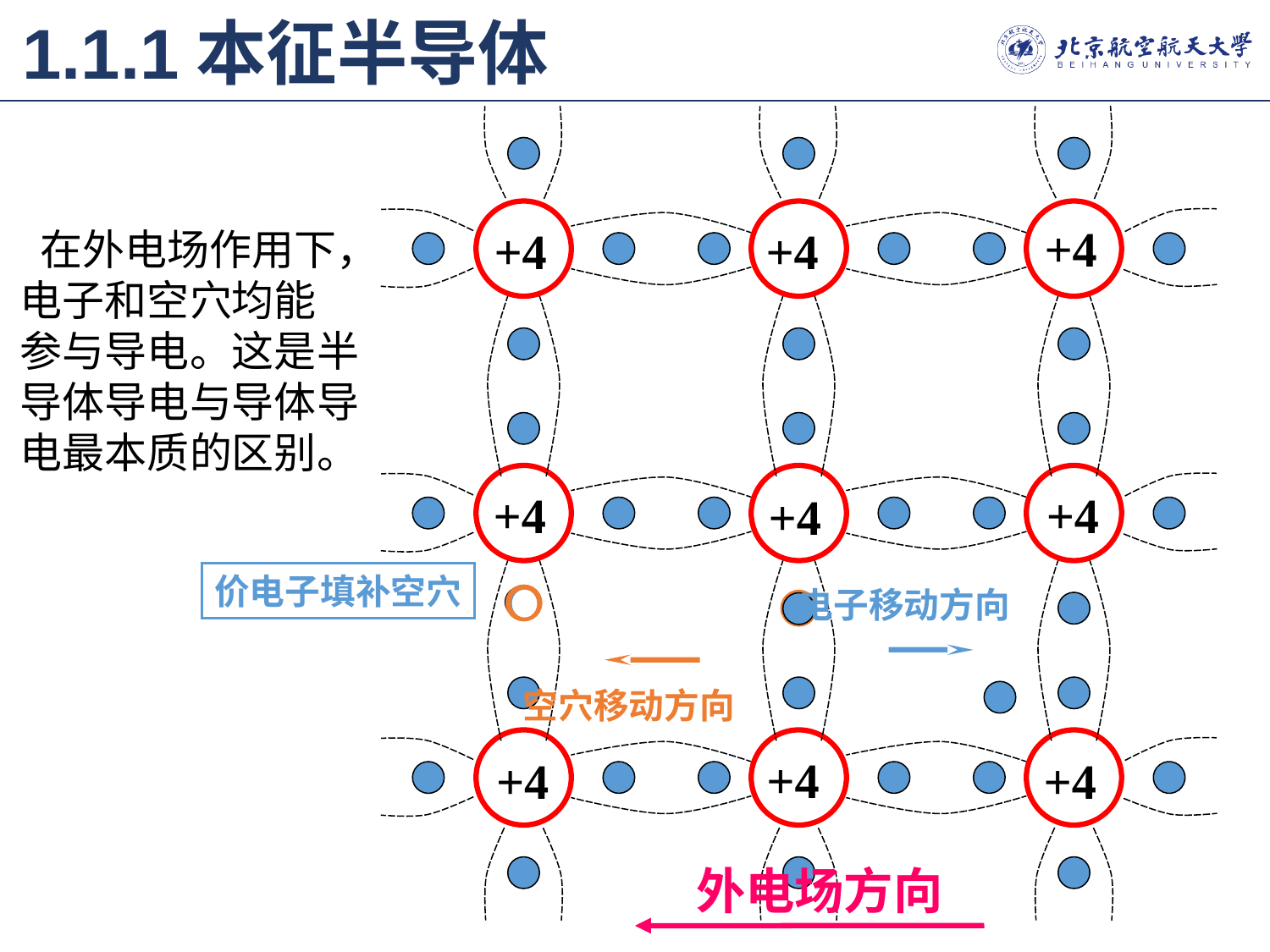

1.1.1本征半导体

+4
+4
+4

 在外电场作用下，
电子和空穴均能
参与导电。这是半导体导电与导体导电最本质的区别。

+4
+4
+4

电子移动方向

价电子填补空穴

空穴移动方向

+4
+4
+4

外电场方向

7